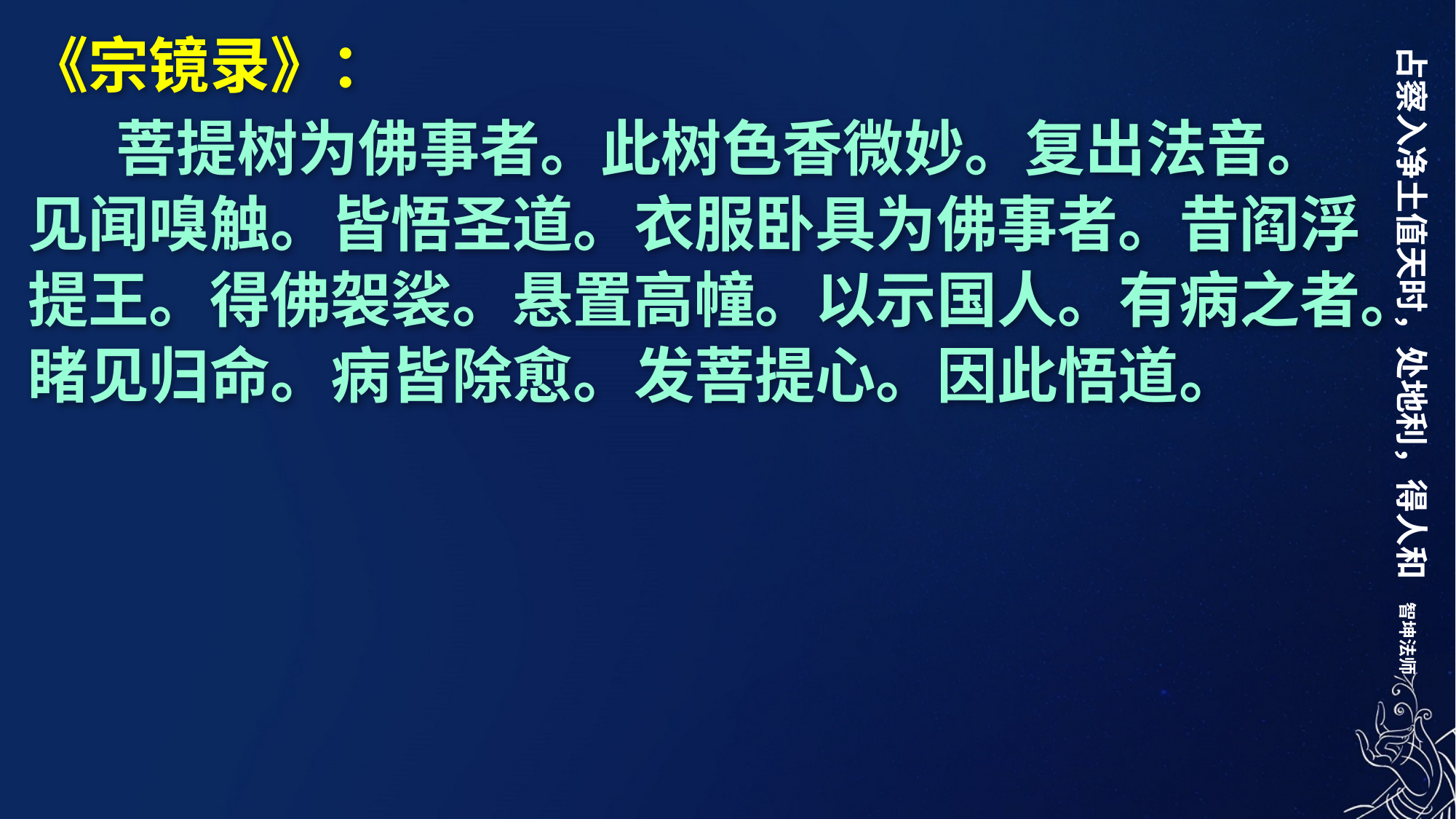

《宗镜录》：
　  菩提树为佛事者。此树色香微妙。复出法音。见闻嗅触。皆悟圣道。衣服卧具为佛事者。昔阎浮提王。得佛袈裟。悬置高幢。以示国人。有病之者。睹见归命。病皆除愈。发菩提心。因此悟道。